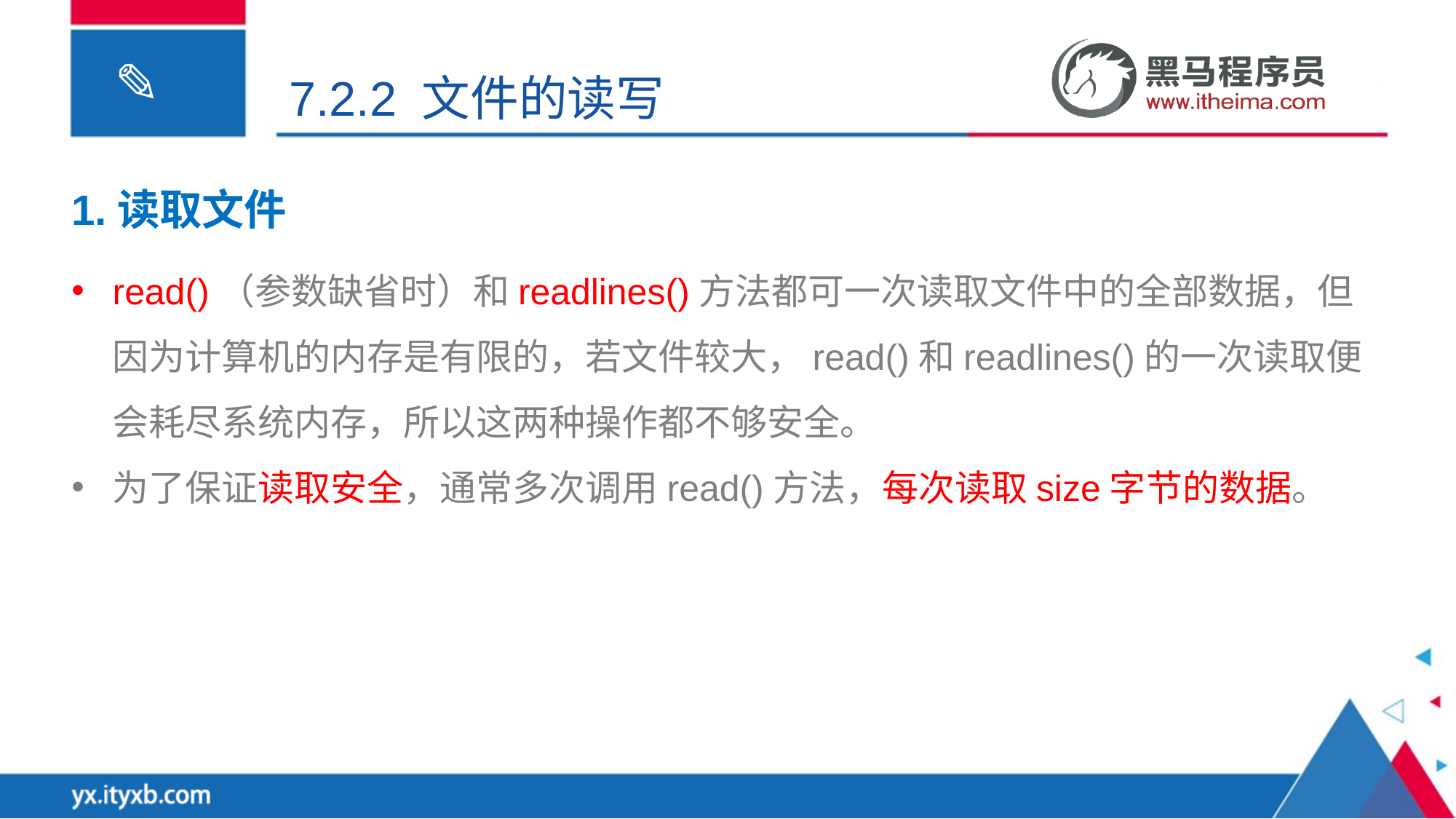

7.2.2 文件的读写
1.读取文件
read()（参数缺省时）和readlines()方法都可一次读取文件中的全部数据，但因为计算机的内存是有限的，若文件较大，read()和readlines()的一次读取便会耗尽系统内存，所以这两种操作都不够安全。
为了保证读取安全，通常多次调用read()方法，每次读取size字节的数据。